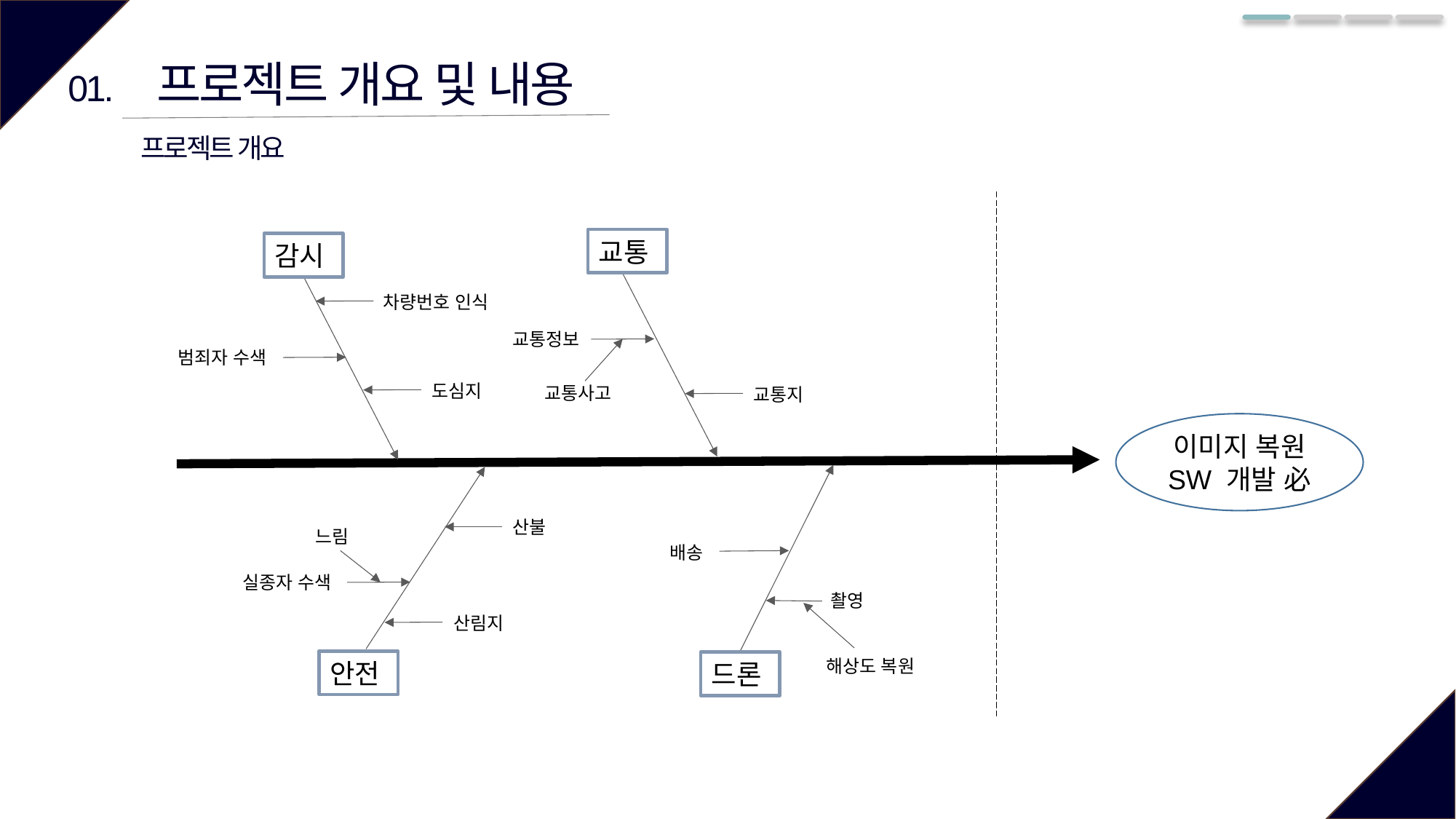

프로젝트 개요 및 내용
01.
프로젝트 개요
교통
감시
차량번호 인식
교통정보
범죄자 수색
도심지
교통사고
교통지
이미지 복원 SW 개발 必
산불
느림
배송
실종자 수색
촬영
산림지
해상도 복원
안전
드론